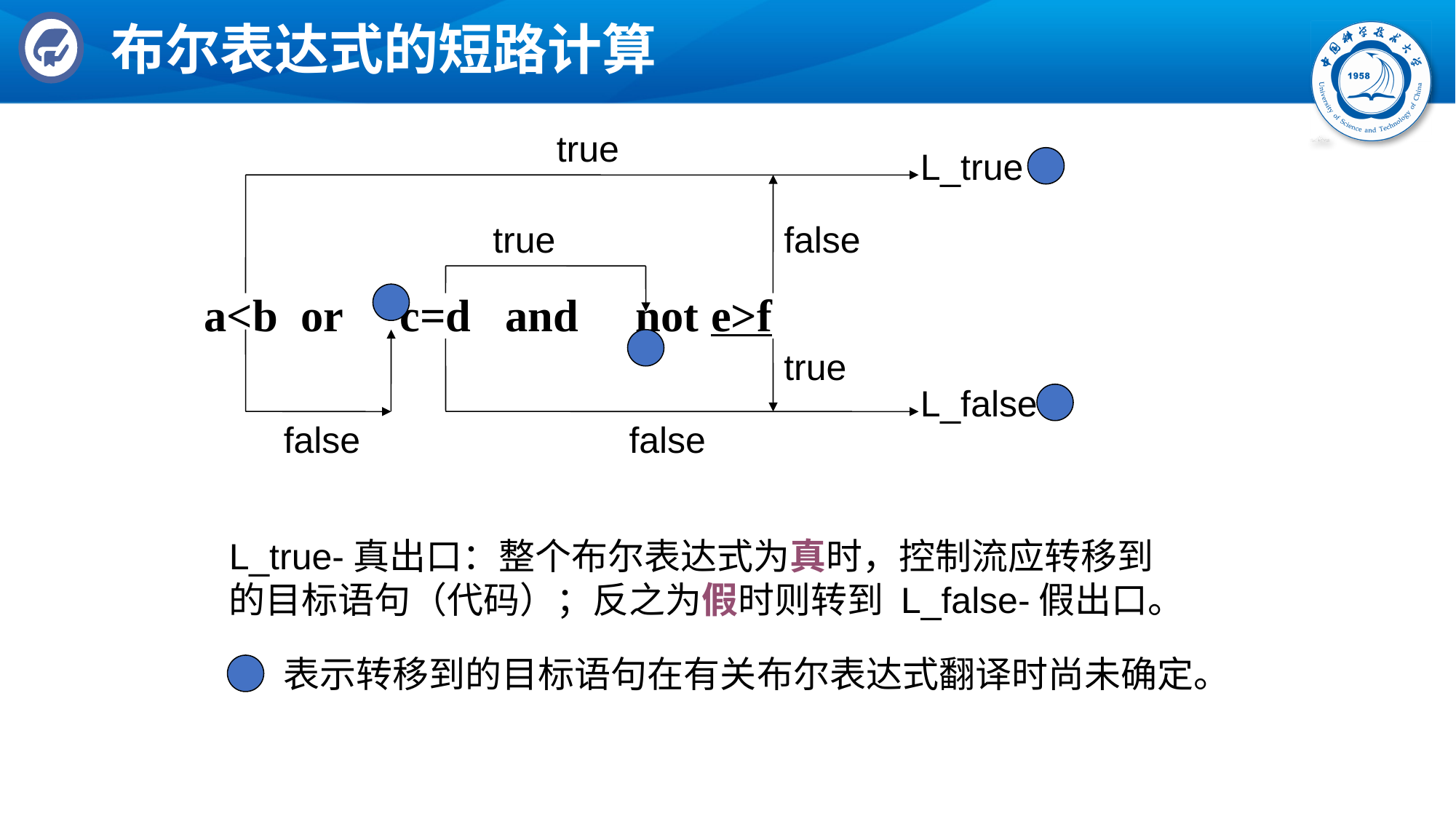

# 布尔表达式的短路计算
true
L_true

true
false

true
L_false

false

false

	          a<b  or     c=d   and     not e>f
L_true-真出口：整个布尔表达式为真时，控制流应转移到的目标语句（代码）；反之为假时则转到 L_false-假出口。
表示转移到的目标语句在有关布尔表达式翻译时尚未确定。